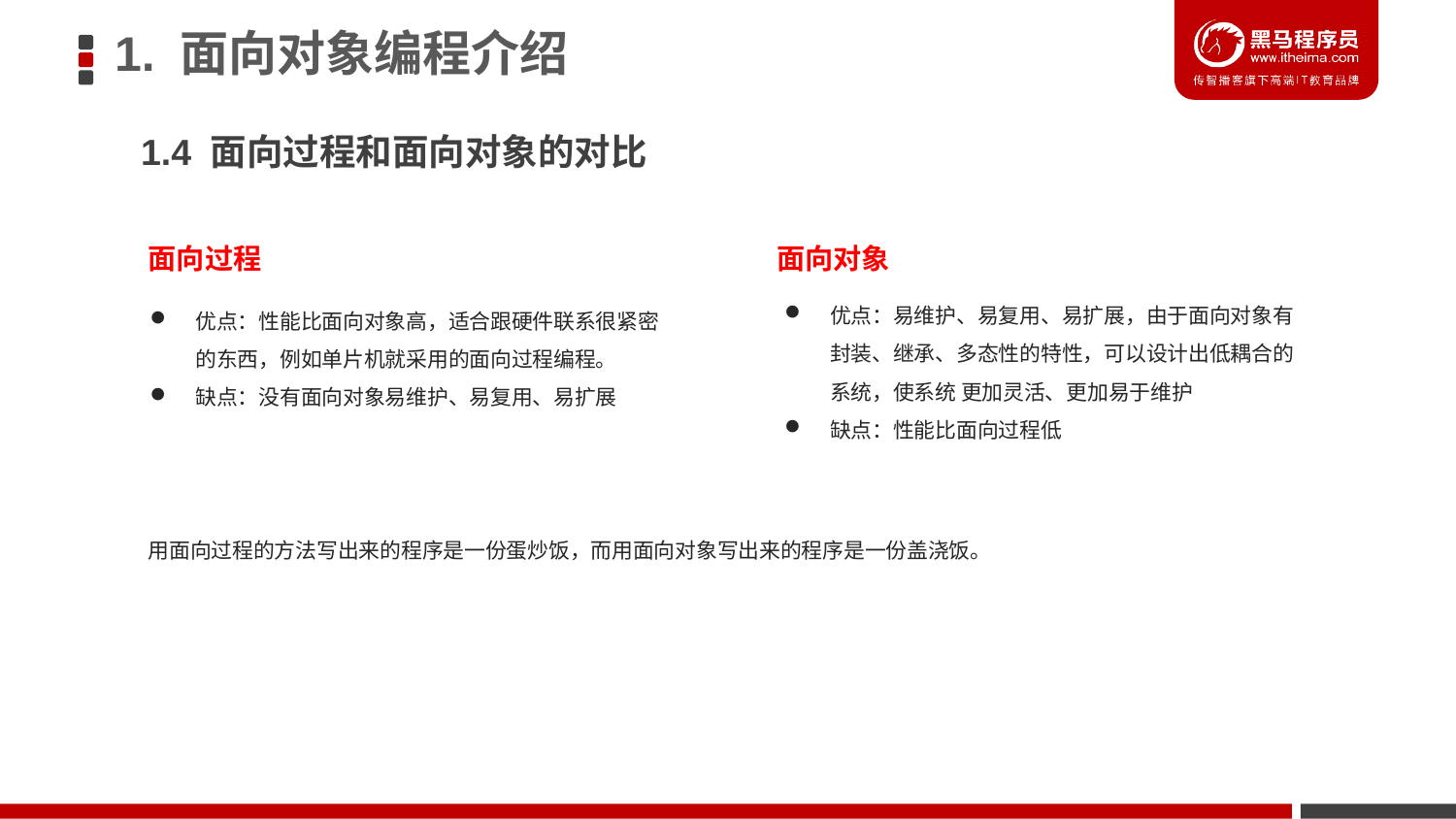

# 1. 面向对象编程介绍
1.4 面向过程和面向对象的对比
面向过程
面向对象
优点：易维护、易复用、易扩展，由于面向对象有封装、继承、多态性的特性，可以设计出低耦合的系统，使系统 更加灵活、更加易于维护
缺点：性能比面向过程低
优点：性能比面向对象高，适合跟硬件联系很紧密的东西，例如单片机就采用的面向过程编程。
缺点：没有面向对象易维护、易复用、易扩展
用面向过程的方法写出来的程序是一份蛋炒饭，而用面向对象写出来的程序是一份盖浇饭。